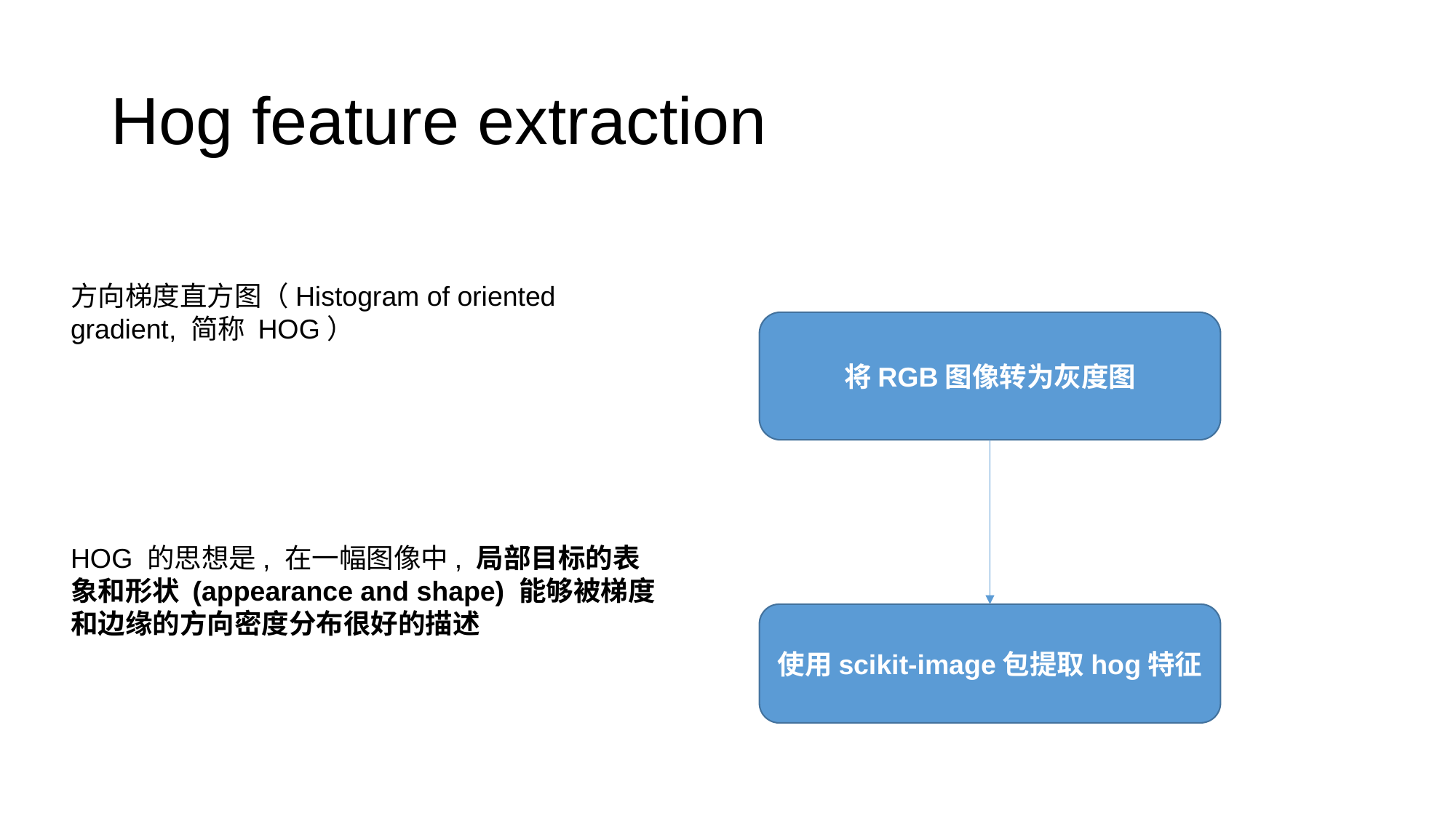

# Hog feature extraction
方向梯度直方图（Histogram of oriented gradient, 简称 HOG）

HOG 的思想是, 在一幅图像中, 局部目标的表象和形状 (appearance and shape) 能够被梯度和边缘的方向密度分布很好的描述
将RGB图像转为灰度图
使用scikit-image包提取hog特征